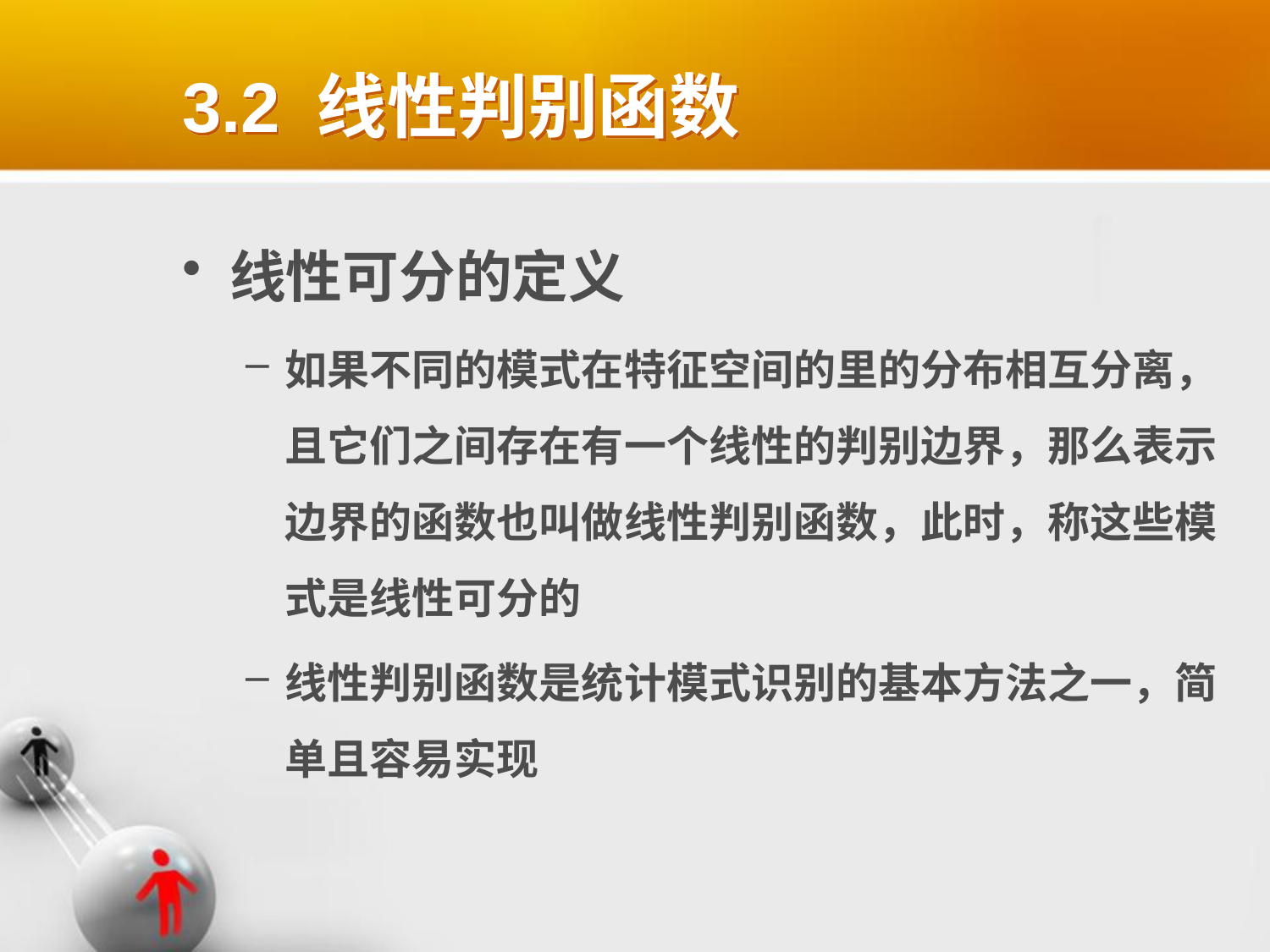

# 3.2 线性判别函数
线性可分的定义
如果不同的模式在特征空间的里的分布相互分离，且它们之间存在有一个线性的判别边界，那么表示边界的函数也叫做线性判别函数，此时，称这些模式是线性可分的
线性判别函数是统计模式识别的基本方法之一，简单且容易实现